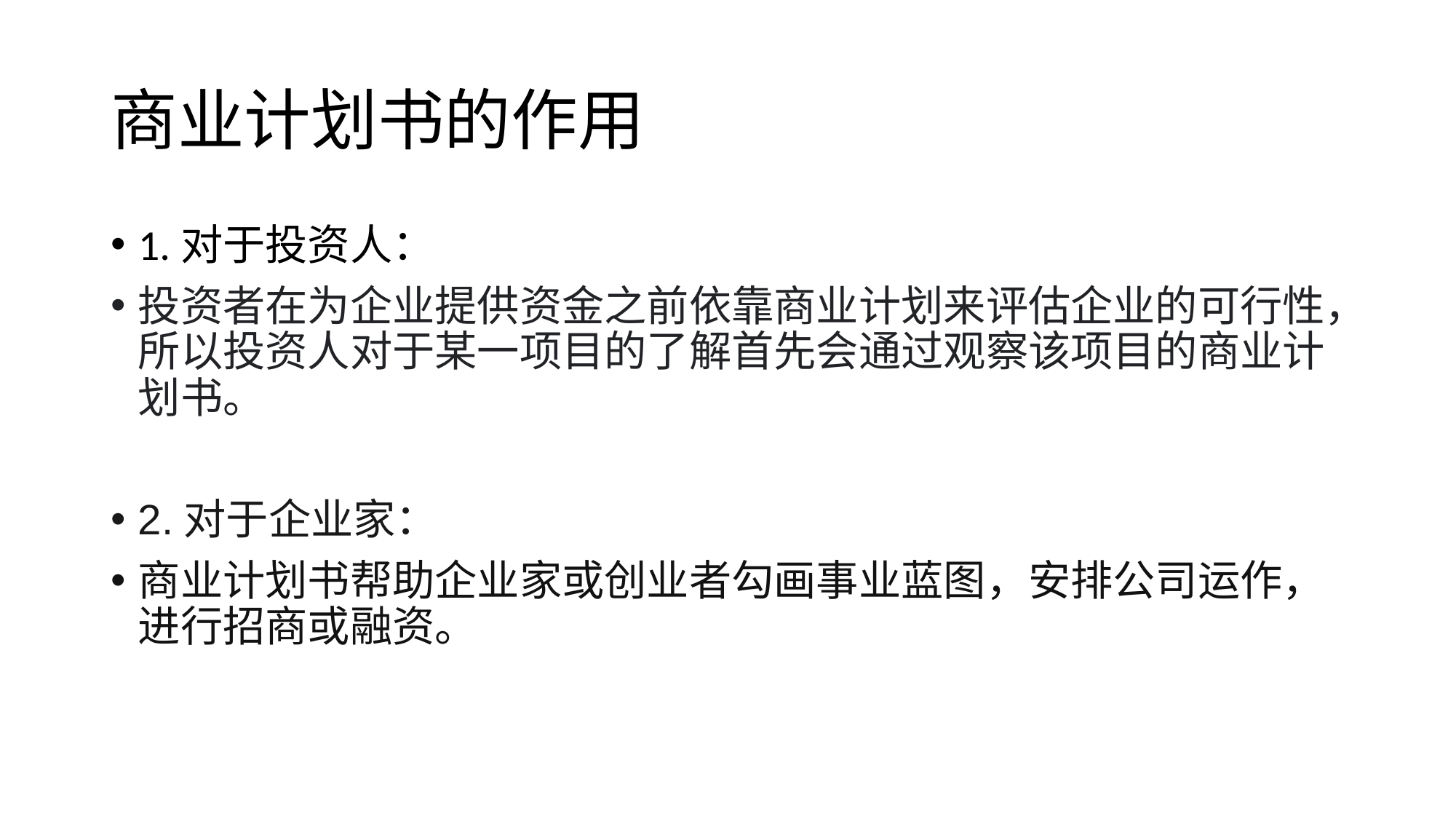

# 商业计划书的作用
1.对于投资人：
投资者在为企业提供资金之前依靠商业计划来评估企业的可行性，所以投资人对于某一项目的了解首先会通过观察该项目的商业计划书。

2.对于企业家：
商业计划书帮助企业家或创业者勾画事业蓝图，安排公司运作，进行招商或融资。